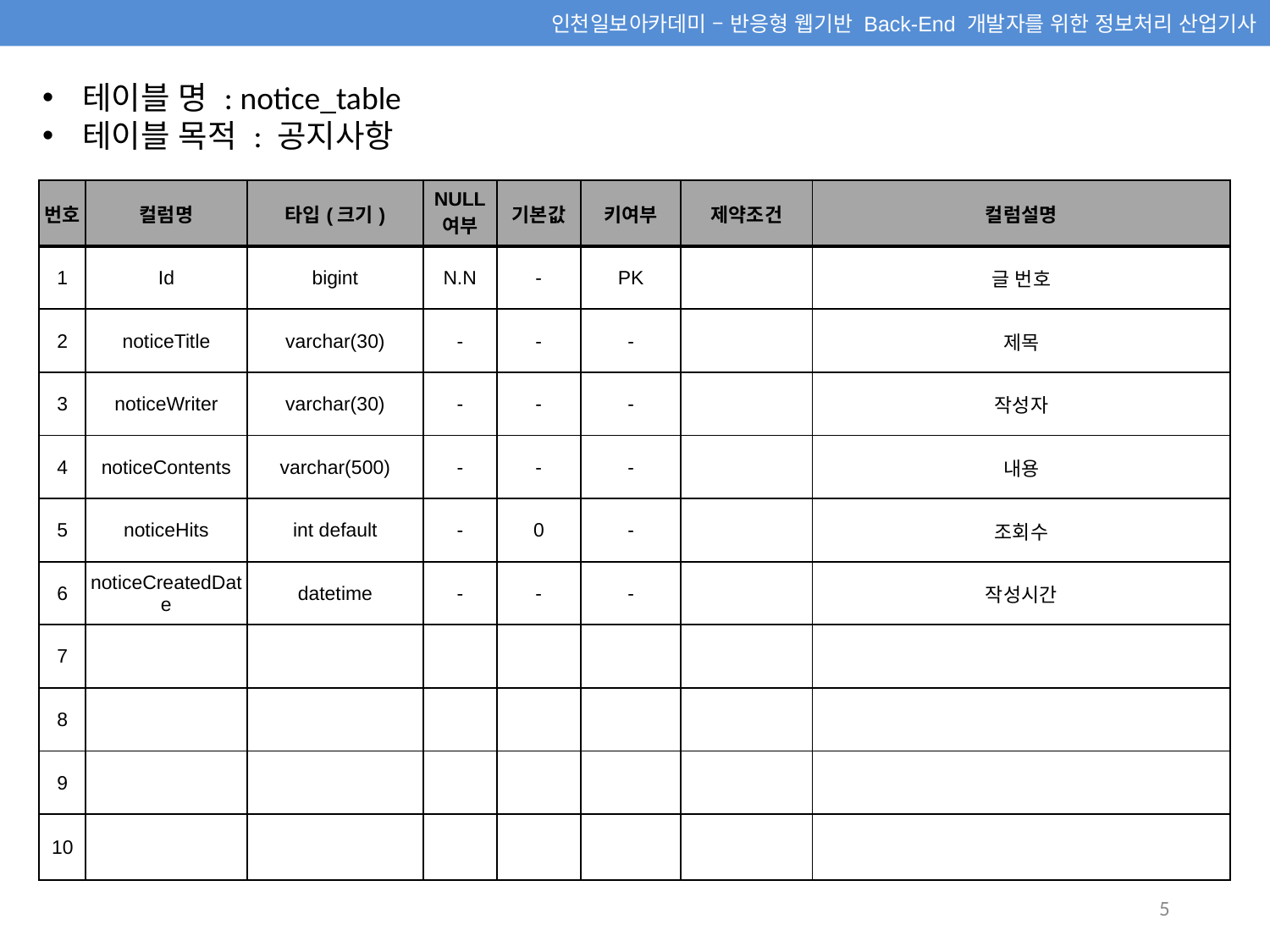

테이블 명 : notice_table
테이블 목적 : 공지사항
| 번호 | 컬럼명 | 타입(크기) | NULL 여부 | 기본값 | 키여부 | 제약조건 | 컬럼설명 |
| --- | --- | --- | --- | --- | --- | --- | --- |
| 1 | Id | bigint | N.N | - | PK |  | 글 번호 |
| 2 | noticeTitle | varchar(30) | - | - | - |  | 제목 |
| 3 | noticeWriter | varchar(30) | - | - | - |  | 작성자 |
| 4 | noticeContents | varchar(500) | - | - | - |  | 내용 |
| 5 | noticeHits | int default | - | 0 | - |  | 조회수 |
| 6 | noticeCreatedDate | datetime | - | - | - |  | 작성시간 |
| 7 |  |  |  |  |  |  |  |
| 8 |  |  |  |  |  |  |  |
| 9 |  |  |  |  |  |  |  |
| 10 |  |  |  |  |  |  |  |
5